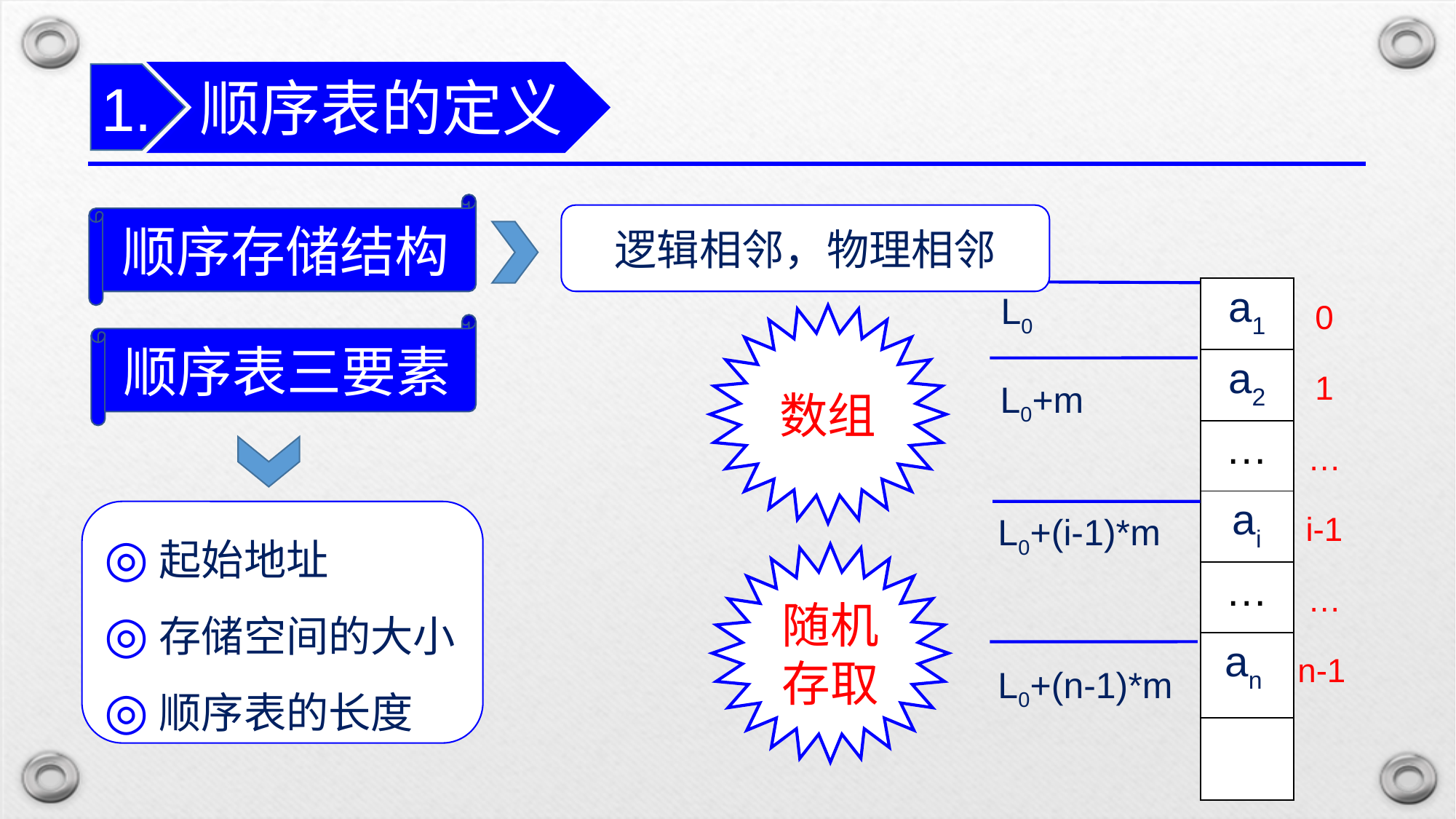

顺序表的定义

1.
顺序存储结构
逻辑相邻，物理相邻

| a1 |
| --- |
| a2 |
| … |
| ai |
| … |
| an |
|  |

L0
| 0 |
| --- |
| 1 |
| … |
| i-1 |
| … |
| n-1 |
|  |
数组
顺序表三要素

L0+m

起始地址
存储空间的大小
顺序表的长度

L0+(i-1)*m
随机存取

L0+(n-1)*m